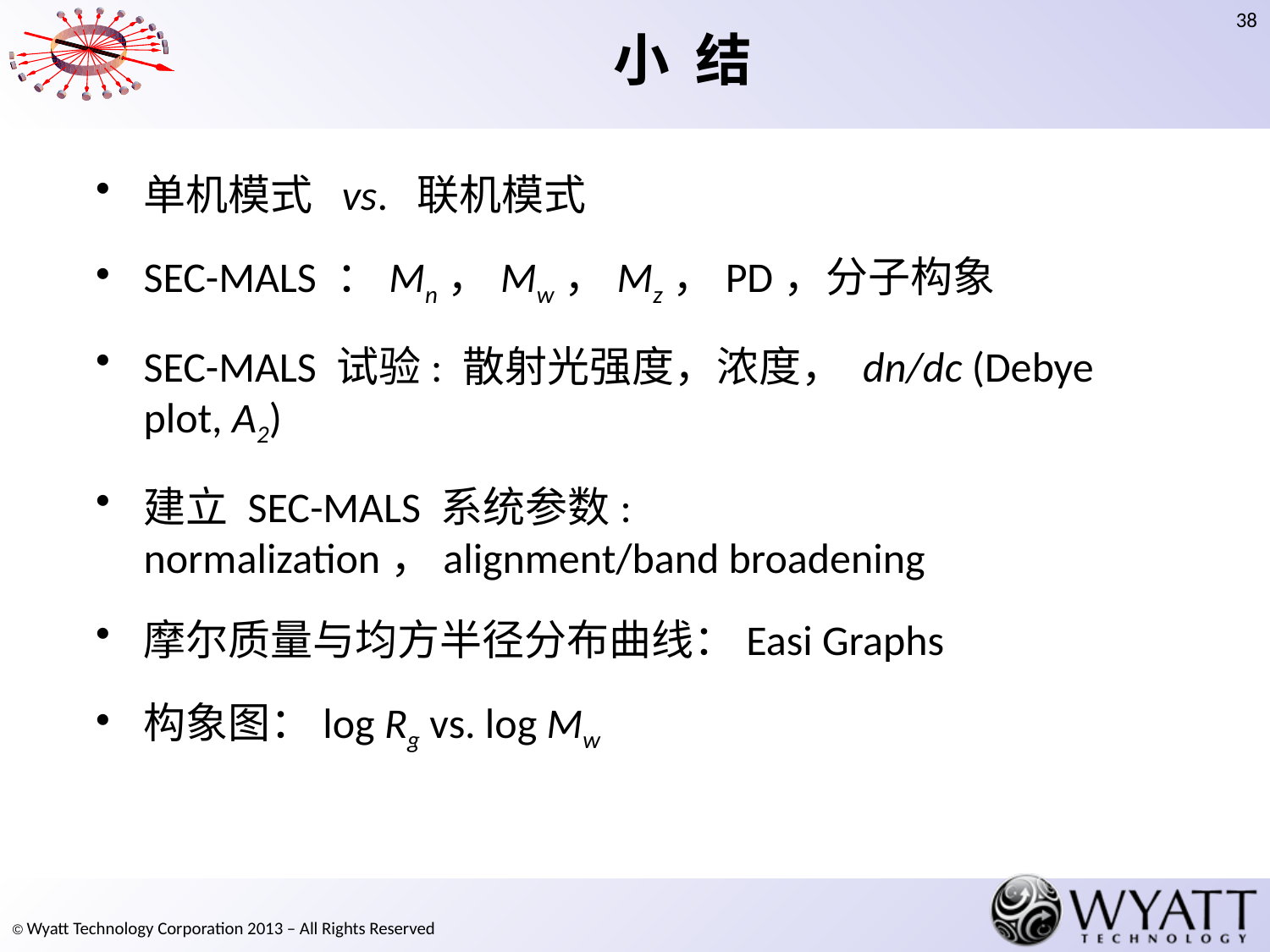

# 小  结
单机模式  vs.  联机模式
SEC-MALS ：Mn，Mw，Mz，PD，分子构象
SEC-MALS 试验: 散射光强度，浓度， dn/dc (Debye plot, A2)
建立 SEC-MALS 系统参数: normalization，alignment/band broadening
摩尔质量与均方半径分布曲线：Easi Graphs
构象图：log Rg vs. log Mw